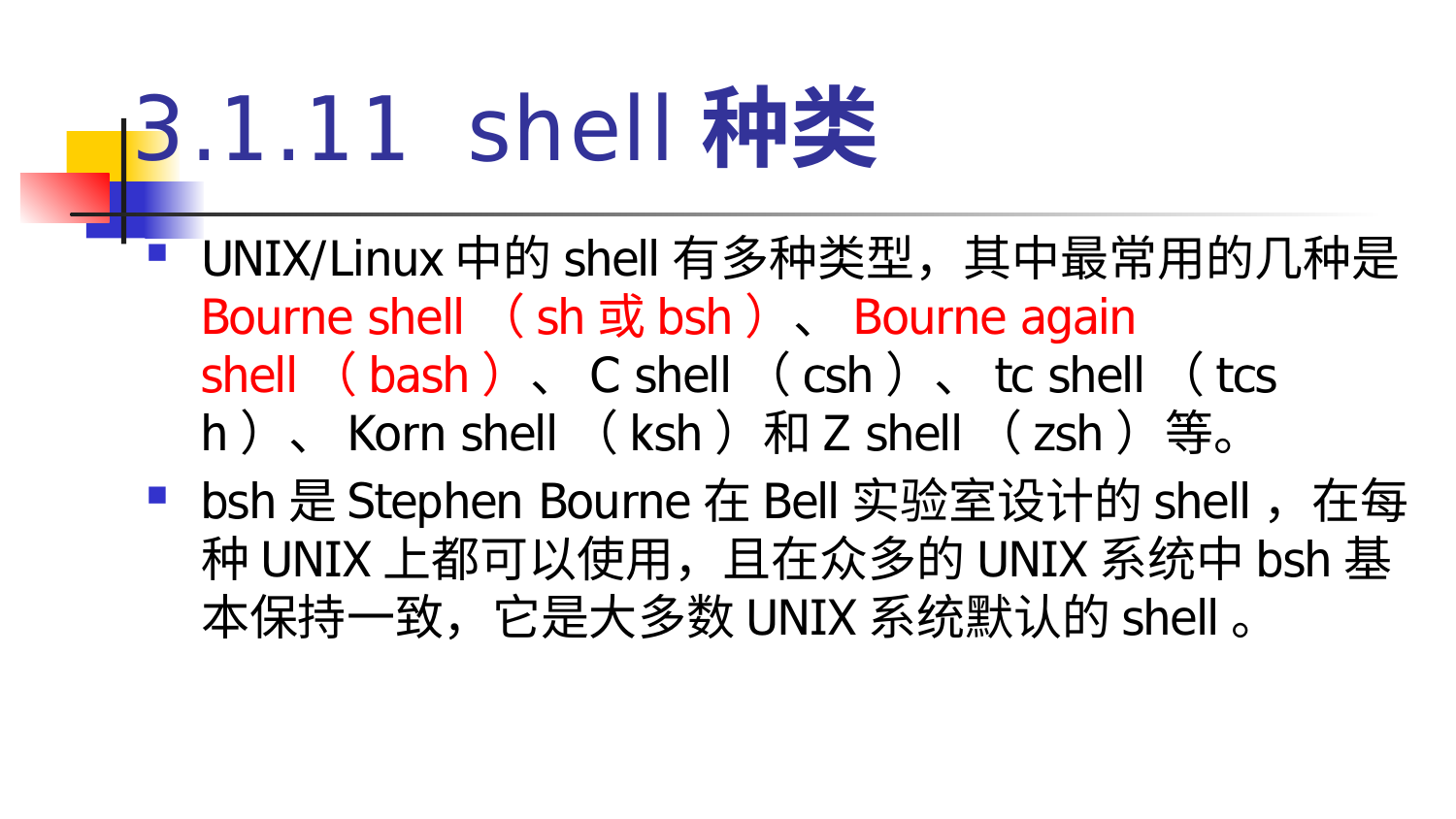

# 3.1.11  shell种类
UNIX/Linux中的shell有多种类型，其中最常用的几种是Bourne shell（sh或bsh）、Bourne again shell（bash）、C shell（csh）、tc shell（tcsh）、Korn shell（ksh）和Z shell（zsh）等。
bsh是Stephen Bourne在Bell实验室设计的shell，在每种UNIX上都可以使用，且在众多的UNIX系统中bsh基本保持一致，它是大多数UNIX系统默认的shell。